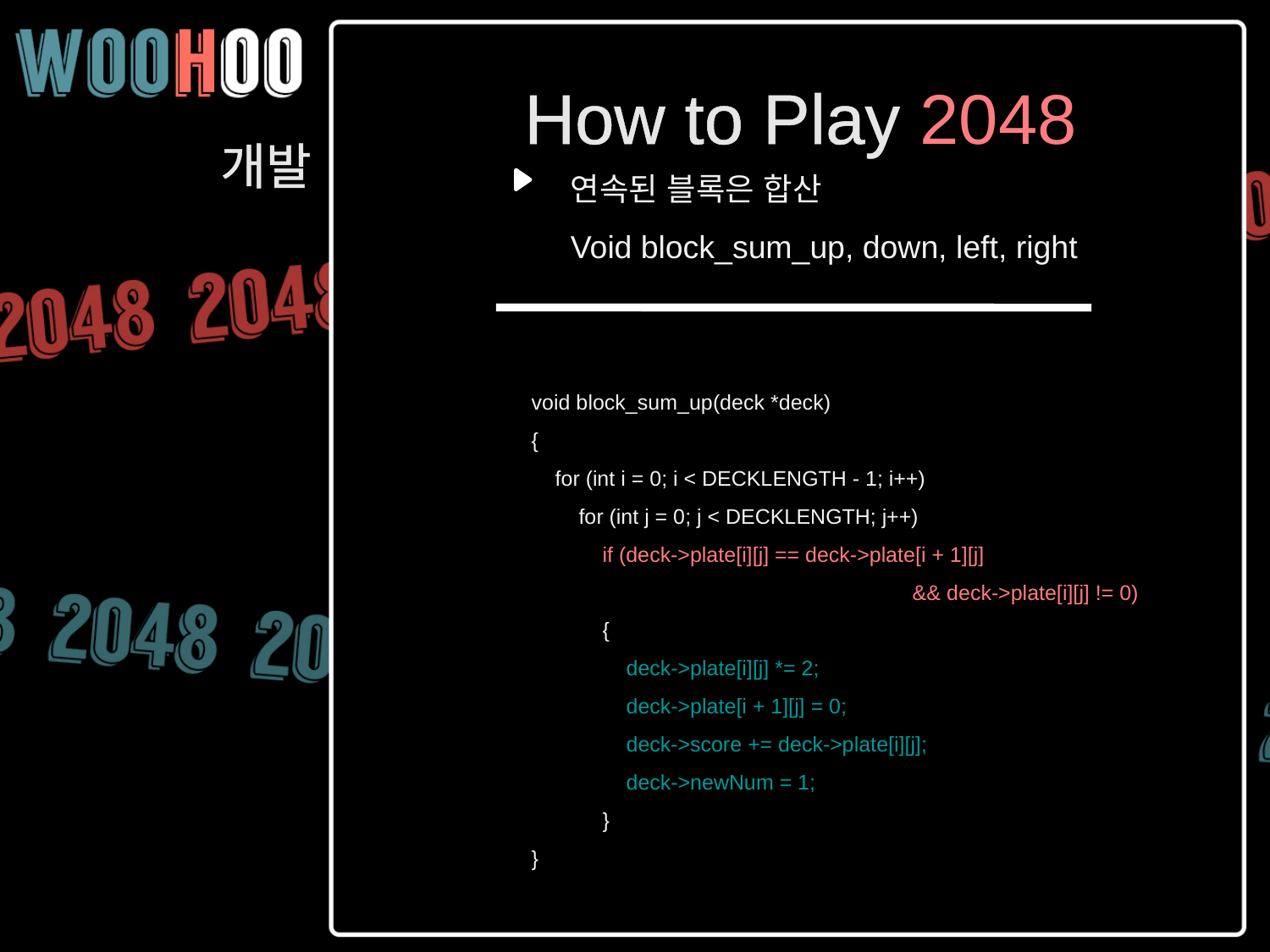

How to Play 2048
개발
연속된 블록은 합산
Void block_sum_up, down, left, right

void block_sum_up(deck *deck)
{
    for (int i = 0; i < DECKLENGTH - 1; i++)
        for (int j = 0; j < DECKLENGTH; j++)
            if (deck->plate[i][j] == deck->plate[i + 1][j]
			&& deck->plate[i][j] != 0)
            {
                deck->plate[i][j] *= 2;
                deck->plate[i + 1][j] = 0;
                deck->score += deck->plate[i][j];
                deck->newNum = 1;
            }
}